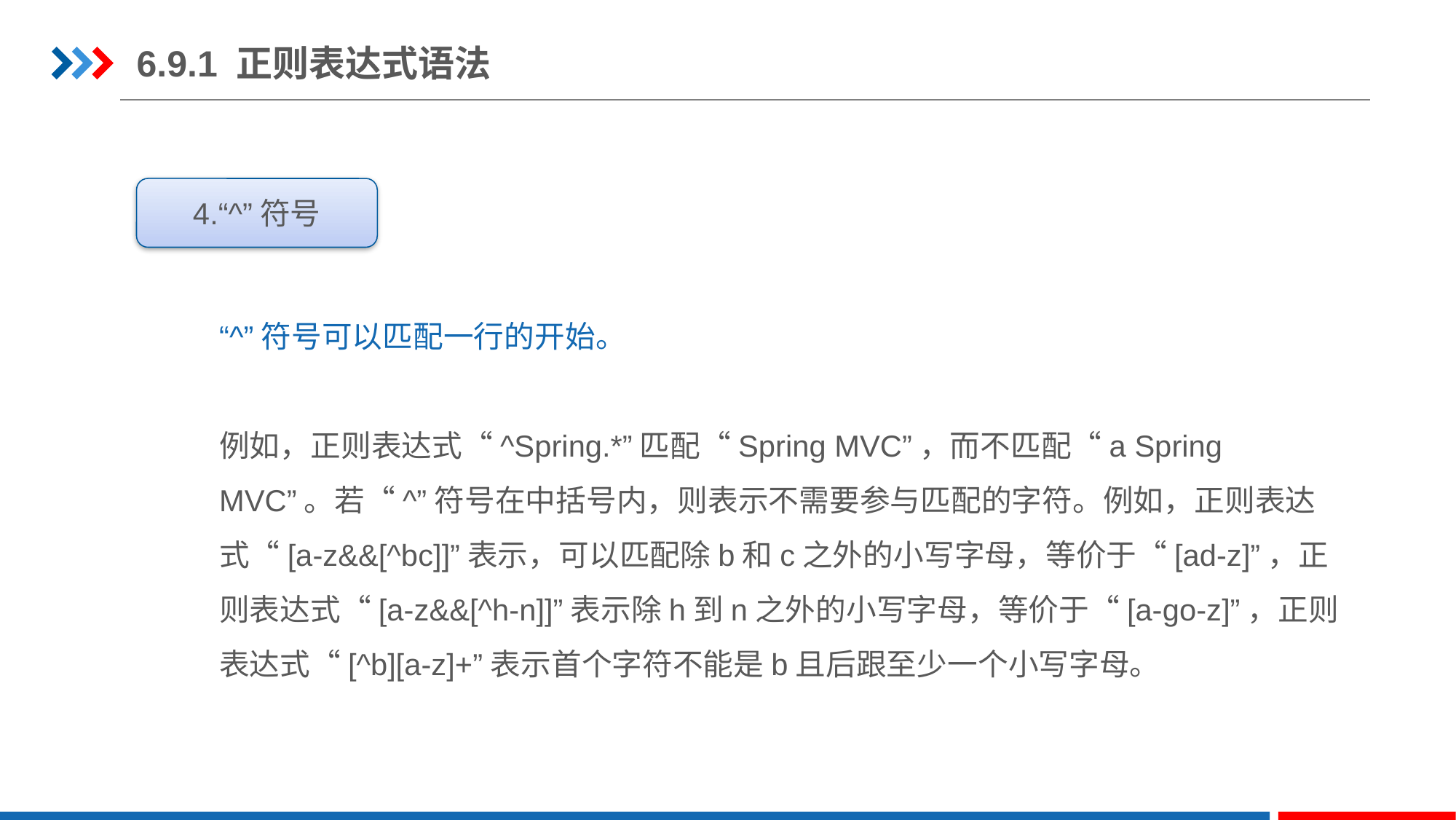

6.9.1 正则表达式语法
4.“^”符号
“^”符号可以匹配一行的开始。

例如，正则表达式“^Spring.*”匹配“Spring MVC”，而不匹配“a Spring MVC”。若“^”符号在中括号内，则表示不需要参与匹配的字符。例如，正则表达式“[a-z&&[^bc]]”表示，可以匹配除b和c之外的小写字母，等价于“[ad-z]”，正则表达式“[a-z&&[^h-n]]”表示除h到n之外的小写字母，等价于“[a-go-z]”，正则表达式“[^b][a-z]+”表示首个字符不能是b且后跟至少一个小写字母。